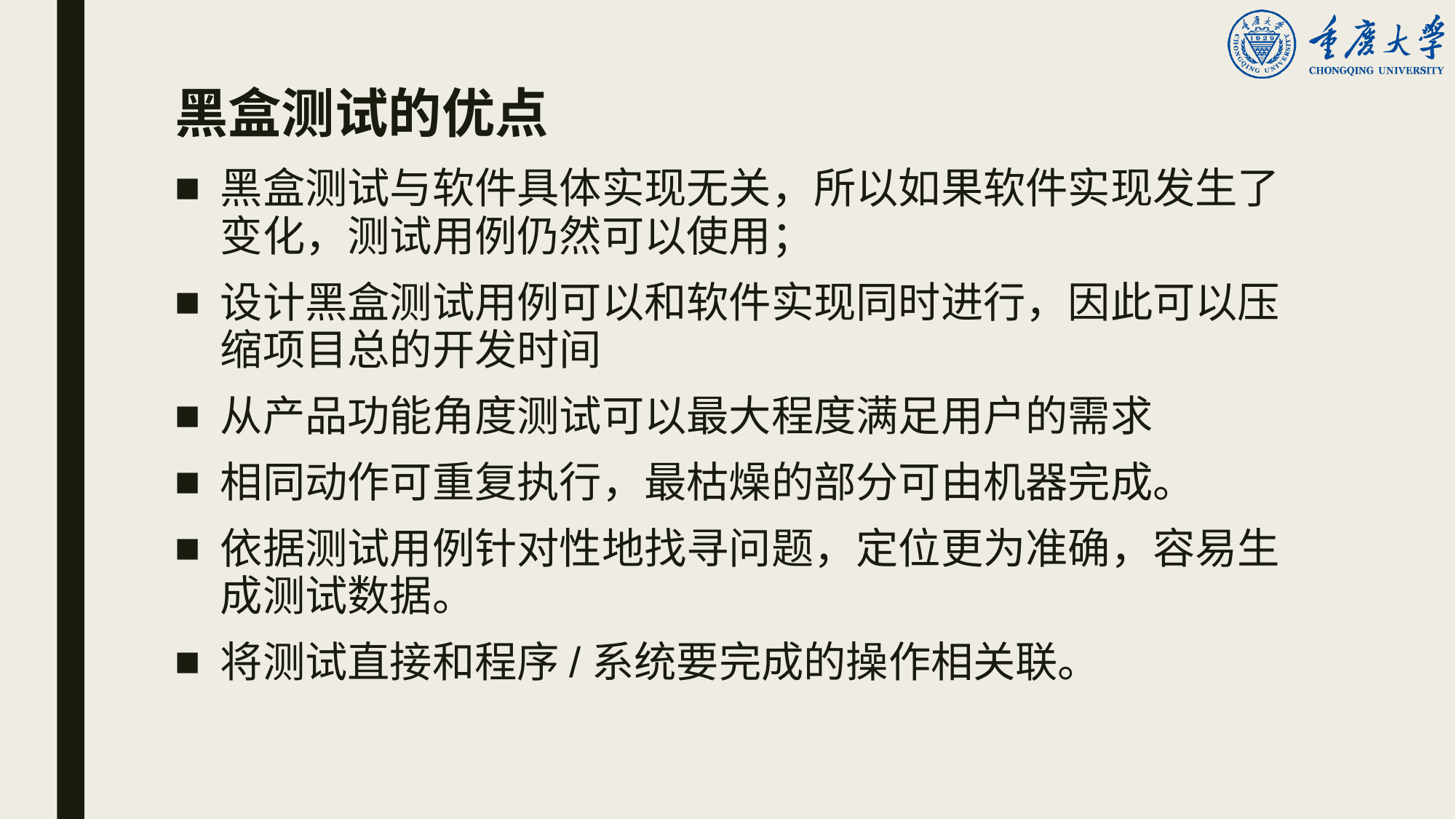

# 黑盒测试的优点
黑盒测试与软件具体实现无关，所以如果软件实现发生了变化，测试用例仍然可以使用；
设计黑盒测试用例可以和软件实现同时进行，因此可以压缩项目总的开发时间
从产品功能角度测试可以最大程度满足用户的需求
相同动作可重复执行，最枯燥的部分可由机器完成。
依据测试用例针对性地找寻问题，定位更为准确，容易生成测试数据。
将测试直接和程序/系统要完成的操作相关联。